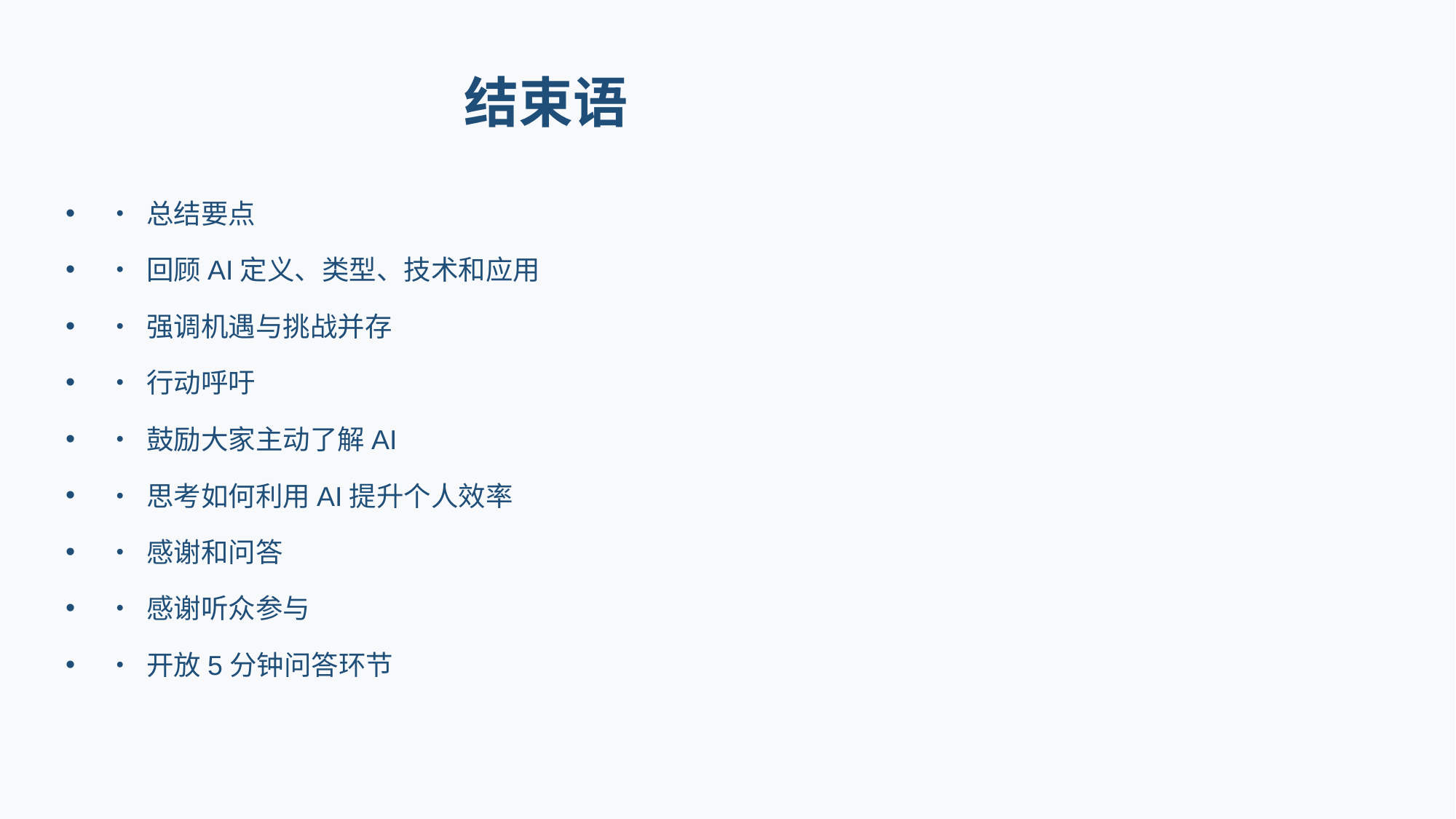

# 结束语
• 总结要点
• 回顾AI定义、类型、技术和应用
• 强调机遇与挑战并存
• 行动呼吁
• 鼓励大家主动了解AI
• 思考如何利用AI提升个人效率
• 感谢和问答
• 感谢听众参与
• 开放5分钟问答环节